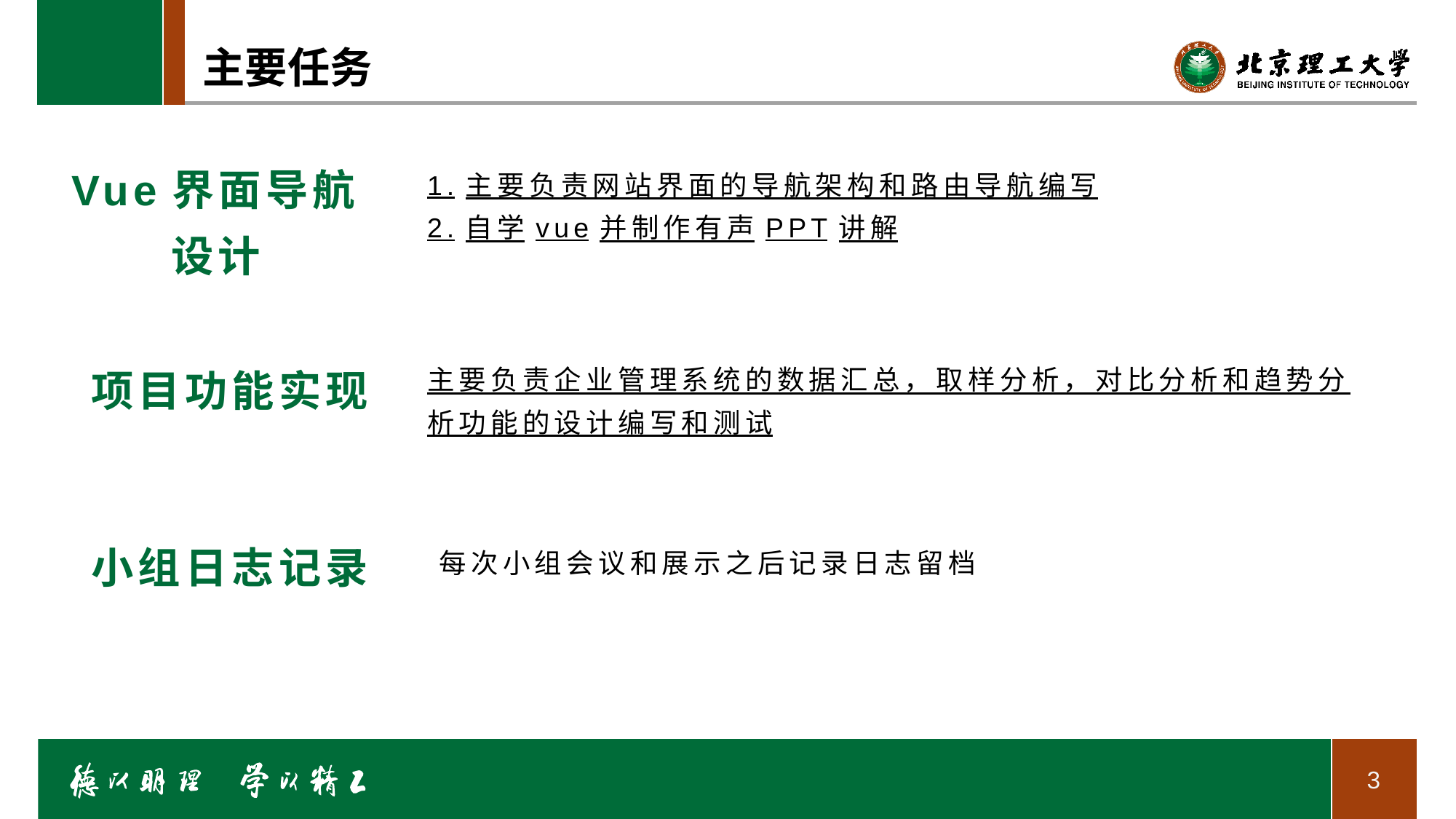

# 主要任务
Vue界面导航设计
1.主要负责网站界面的导航架构和路由导航编写
2.自学vue并制作有声PPT讲解
项目功能实现
主要负责企业管理系统的数据汇总，取样分析，对比分析和趋势分析功能的设计编写和测试
小组日志记录
每次小组会议和展示之后记录日志留档